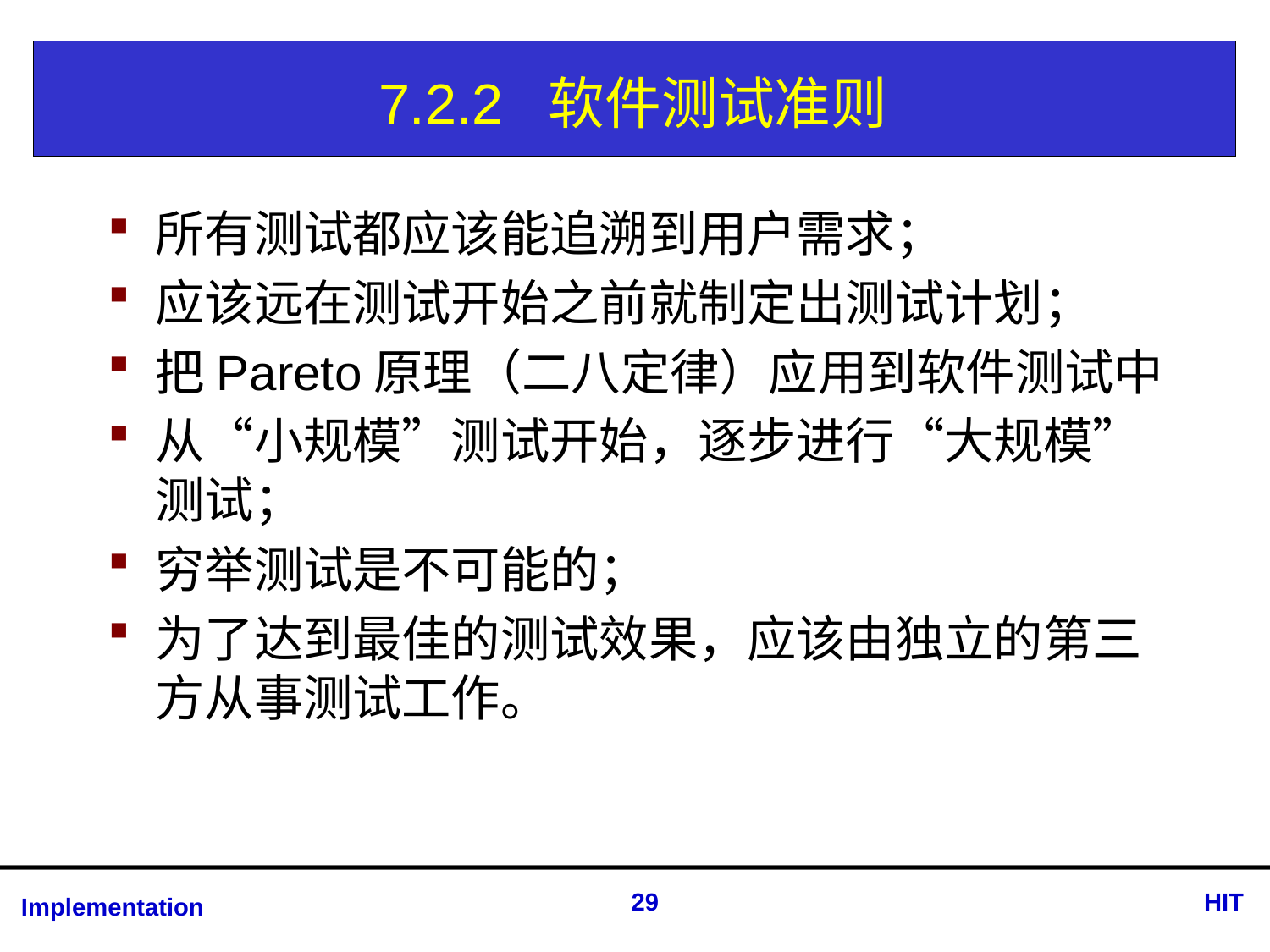

# 7.2.2  软件测试准则
所有测试都应该能追溯到用户需求；
应该远在测试开始之前就制定出测试计划；
把Pareto原理（二八定律）应用到软件测试中
从“小规模”测试开始，逐步进行“大规模”测试；
穷举测试是不可能的；
为了达到最佳的测试效果，应该由独立的第三方从事测试工作。